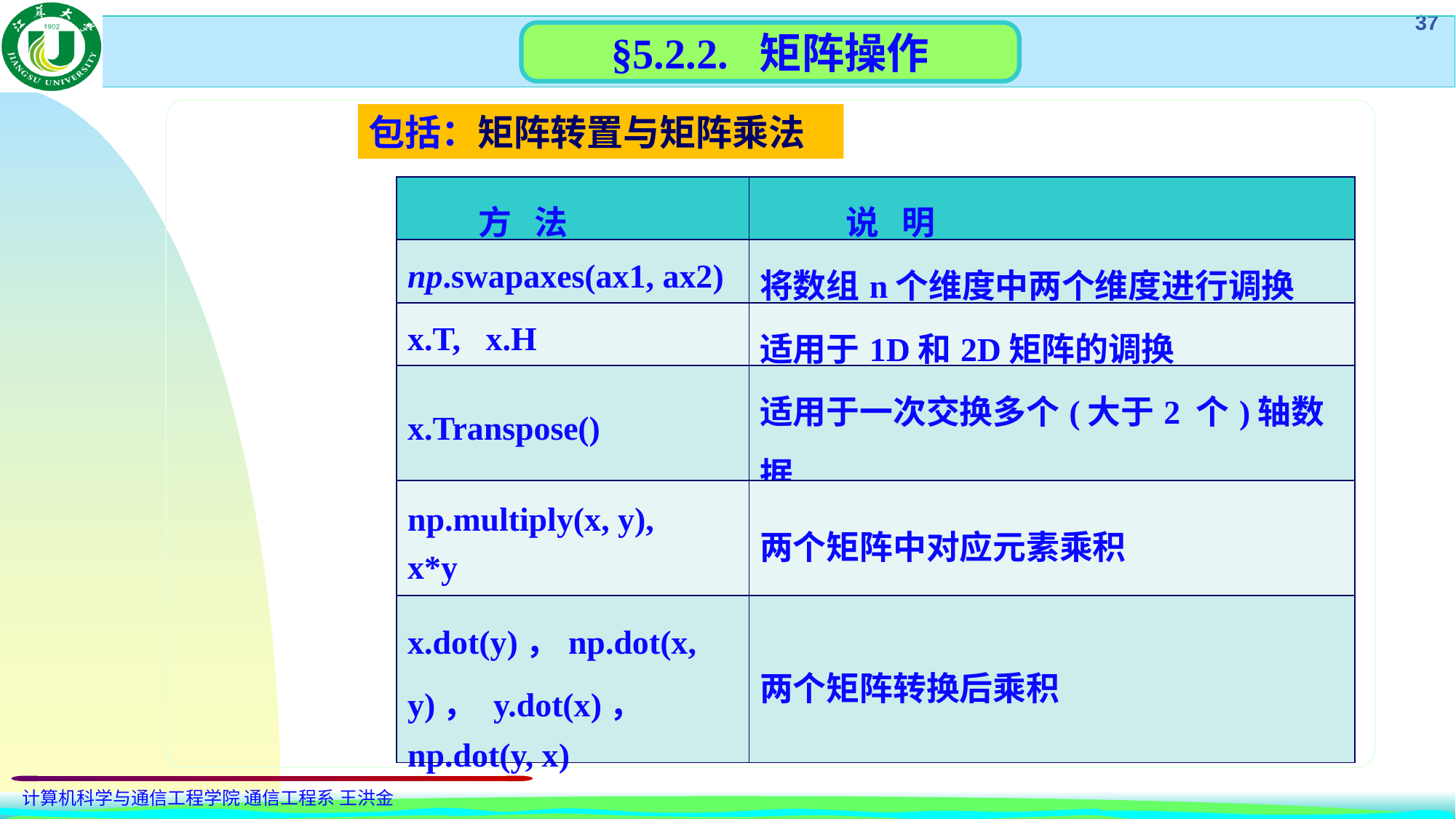

§5.2.2.  矩阵操作
包括：矩阵转置与矩阵乘法
| 方 法 | 说 明 |
| --- | --- |
| np.swapaxes(ax1, ax2) | 将数组n个维度中两个维度进行调换 |
| x.T, x.H | 适用于1D和2D矩阵的调换 |
| x.Transpose() | 适用于一次交换多个(大于2 个)轴数据 |
| np.multiply(x, y), x\*y | 两个矩阵中对应元素乘积 |
| x.dot(y)，np.dot(x, y)， y.dot(x)， np.dot(y, x) | 两个矩阵转换后乘积 |